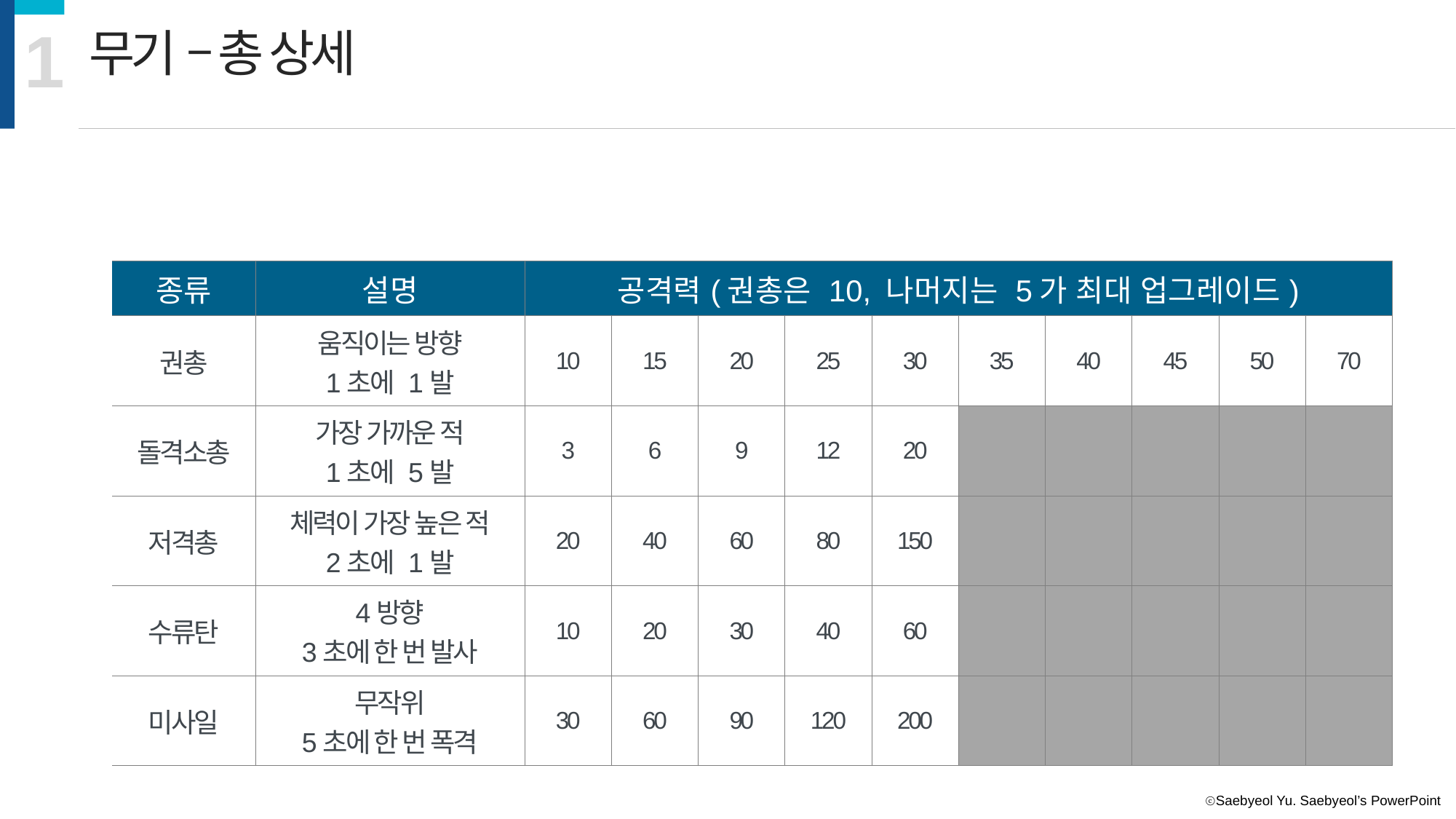

1
무기 – 총 상세
| 종류 | 설명 | 공격력(권총은 10, 나머지는 5가 최대 업그레이드) |  |  |  |  |  |  |  |  |  |
| --- | --- | --- | --- | --- | --- | --- | --- | --- | --- | --- | --- |
| 권총 | 움직이는 방향 1초에 1발 | 10 | 15 | 20 | 25 | 30 | 35 | 40 | 45 | 50 | 70 |
| 돌격소총 | 가장 가까운 적 1초에 5발 | 3 | 6 | 9 | 12 | 20 |  |  |  |  |  |
| 저격총 | 체력이 가장 높은 적 2초에 1발 | 20 | 40 | 60 | 80 | 150 |  |  |  |  |  |
| 수류탄 | 4방향 3초에 한 번 발사 | 10 | 20 | 30 | 40 | 60 |  |  |  |  |  |
| 미사일 | 무작위 5초에 한 번 폭격 | 30 | 60 | 90 | 120 | 200 |  |  |  |  |  |